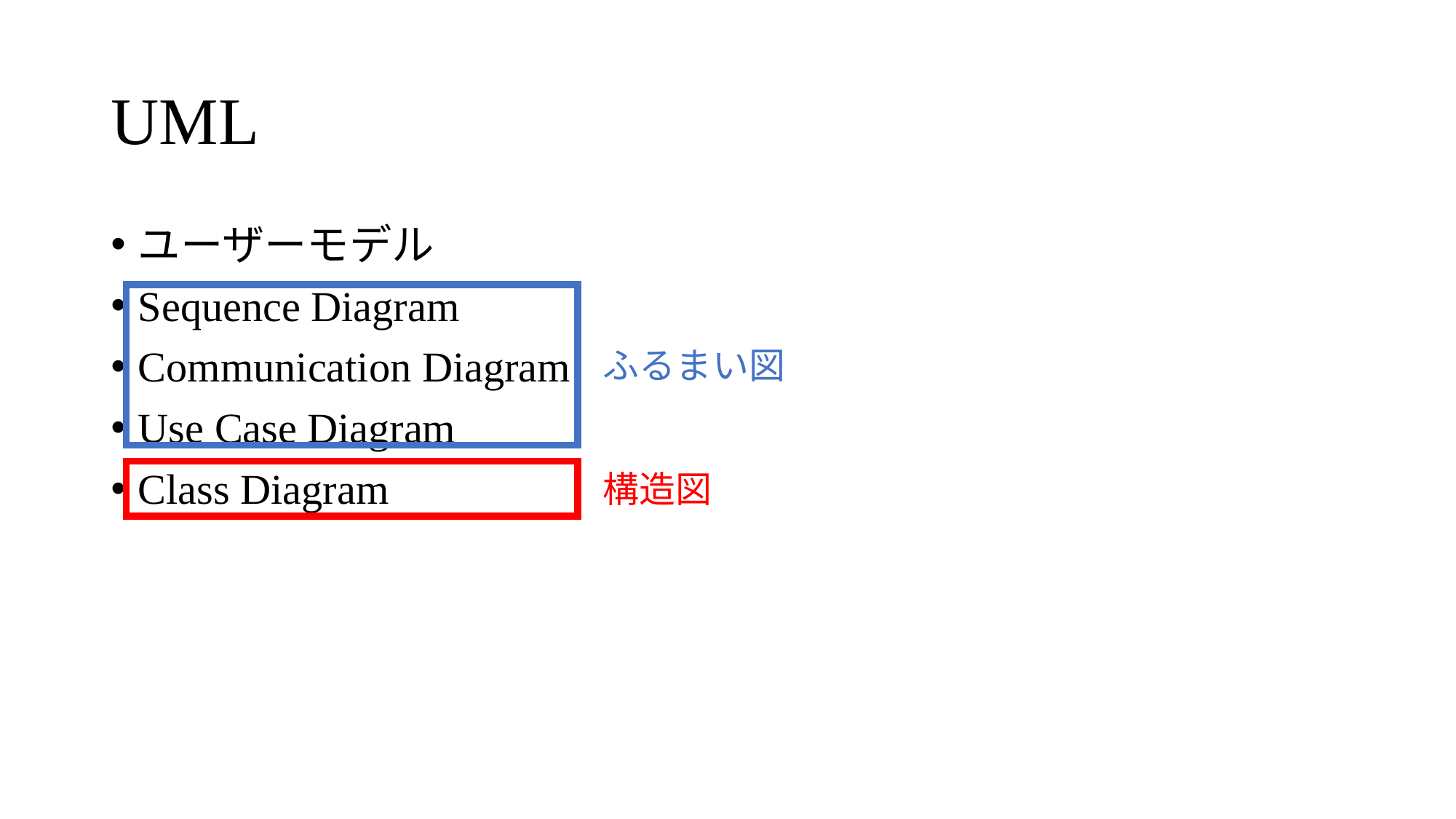

# UML
ユーザーモデル
Sequence Diagram
Communication Diagram
Use Case Diagram
Class Diagram

ふるまい図

構造図